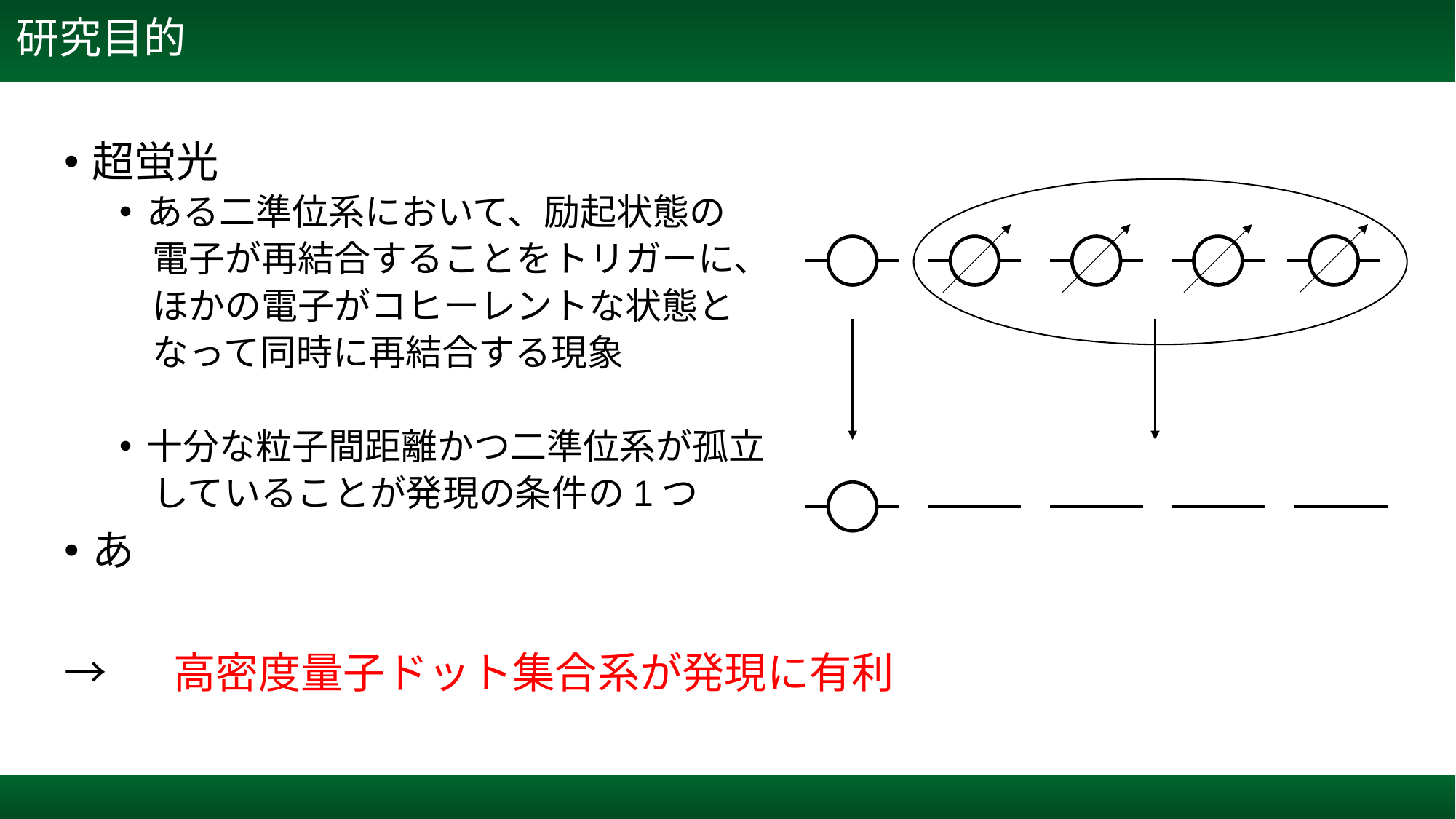

研究目的
超蛍光
ある二準位系において、励起状態の
   電子が再結合することをトリガーに、
   ほかの電子がコヒーレントな状態と
   なって同時に再結合する現象

十分な粒子間距離かつ二準位系が孤立
   していることが発現の条件の1つ
あ

→	高密度量子ドット集合系が発現に有利